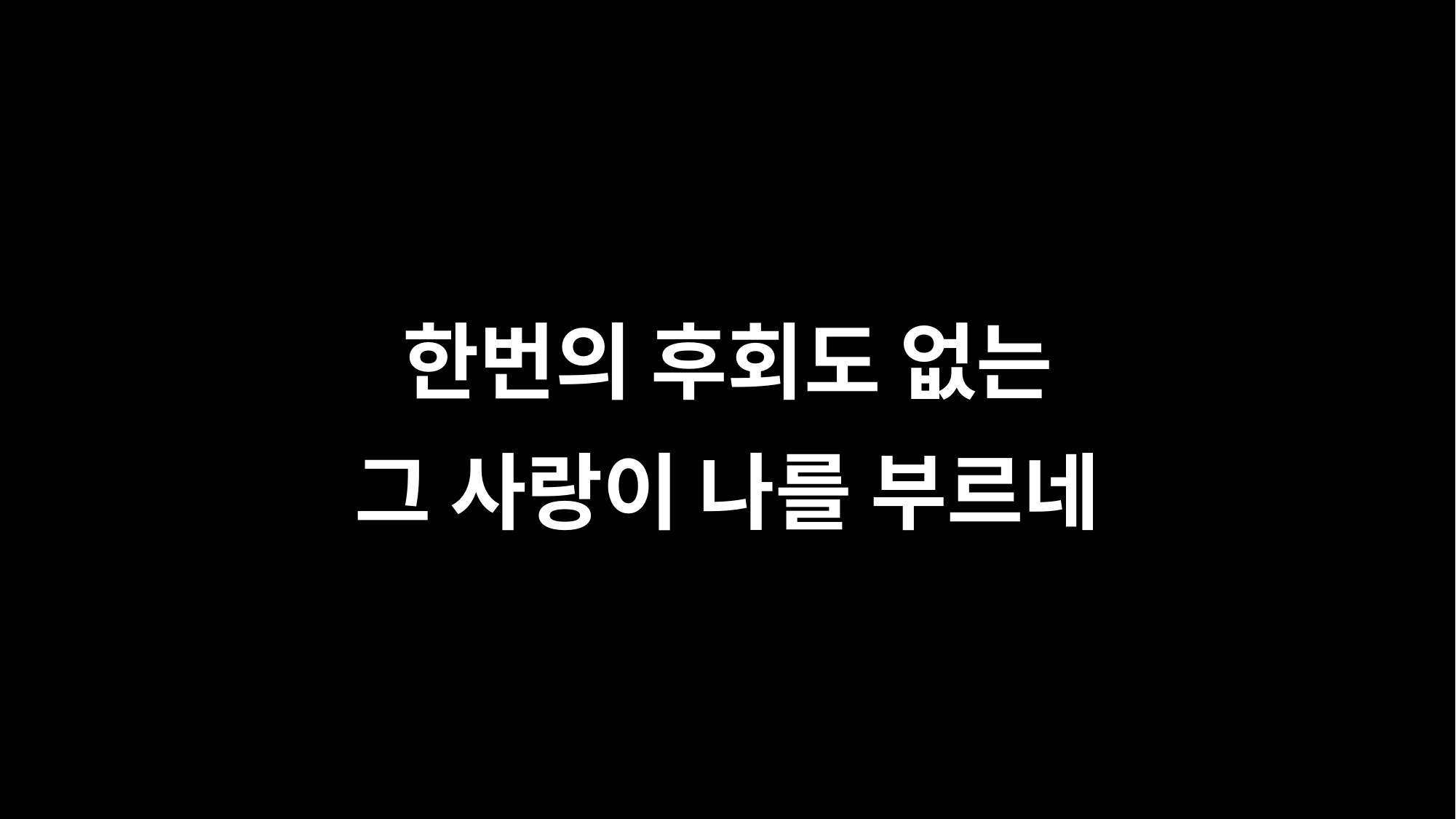

한번의 후회도 없는
그 사랑이 나를 부르네